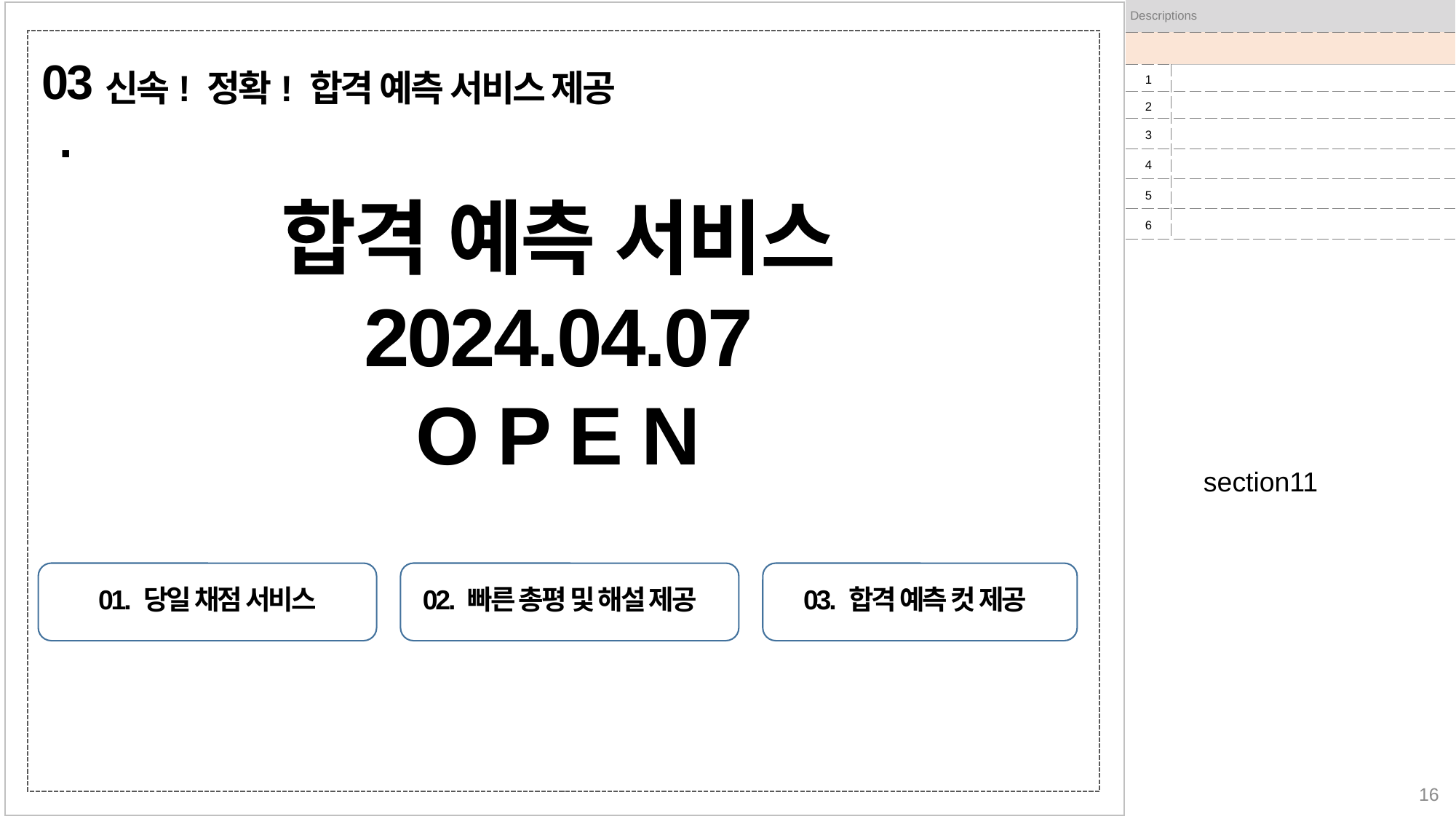

| Descriptions |  |
| --- | --- |
|  |  |
| 1 |  |
| 2 |  |
| 3 |  |
| 4 |  |
| 5 |  |
| 6 |  |

03.
신속! 정확! 합격 예측 서비스 제공
합격 예측 서비스
2024.04.07
O P E N
section11

01. 당일 채점 서비스
02. 빠른 총평 및 해설 제공
03. 합격 예측 컷 제공
16